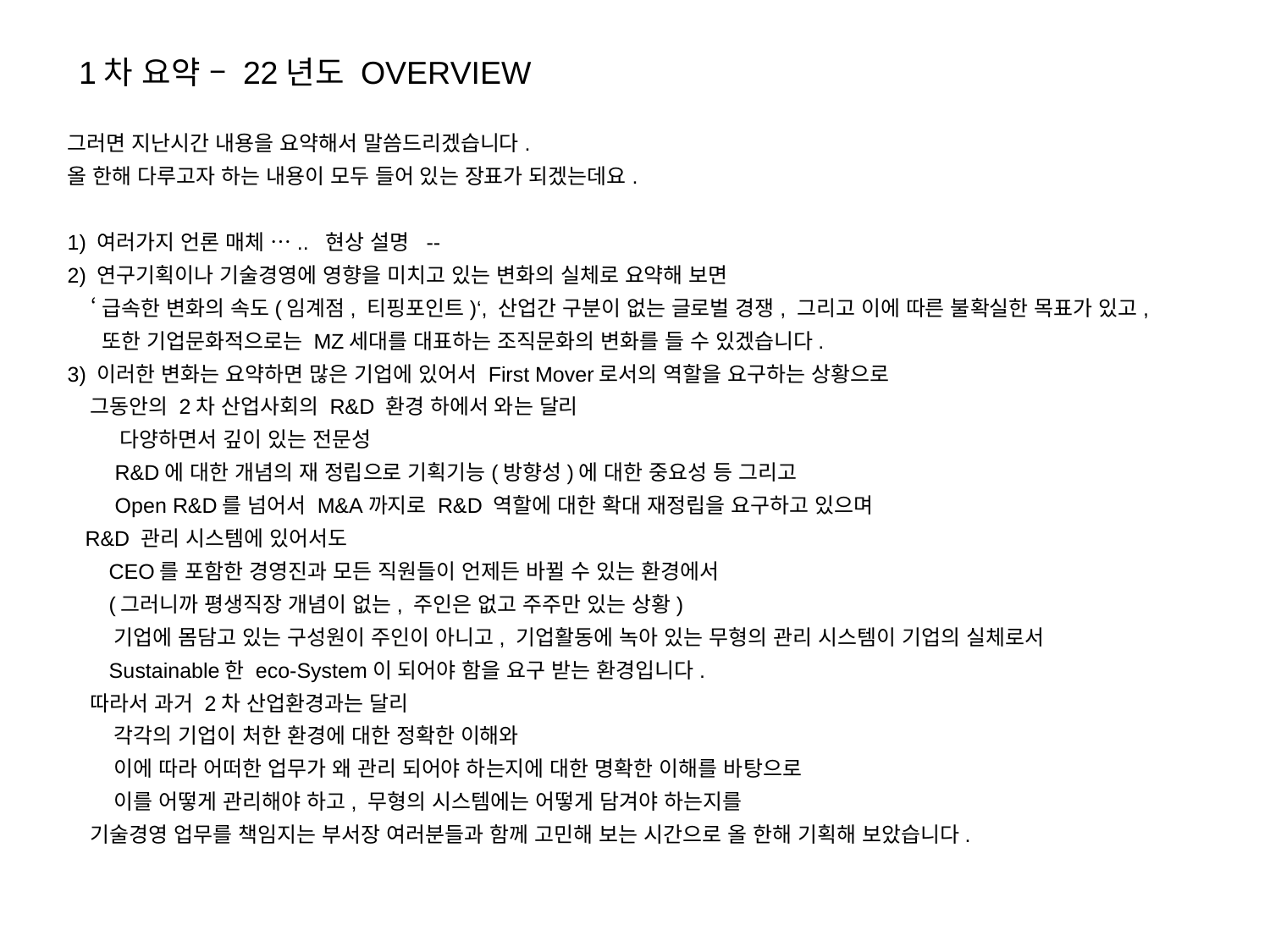

1차 요약 – 22년도 OVERVIEW
그러면 지난시간 내용을 요약해서 말씀드리겠습니다.
올 한해 다루고자 하는 내용이 모두 들어 있는 장표가 되겠는데요.

1) 여러가지 언론 매체 …..  현상 설명  --
2) 연구기획이나 기술경영에 영향을 미치고 있는 변화의 실체로 요약해 보면
    ‘급속한 변화의 속도(임계점, 티핑포인트)‘, 산업간 구분이 없는 글로벌 경쟁, 그리고 이에 따른 불확실한 목표가 있고,
     또한 기업문화적으로는 MZ세대를 대표하는 조직문화의 변화를 들 수 있겠습니다.
3) 이러한 변화는 요약하면 많은 기업에 있어서 First Mover로서의 역할을 요구하는 상황으로
   그동안의 2차 산업사회의 R&D 환경 하에서 와는 달리
        다양하면서 깊이 있는 전문성
        R&D에 대한 개념의 재 정립으로 기획기능(방향성)에 대한 중요성 등 그리고
        Open R&D를 넘어서 M&A까지로 R&D 역할에 대한 확대 재정립을 요구하고 있으며
   R&D 관리 시스템에 있어서도
       CEO를 포함한 경영진과 모든 직원들이 언제든 바뀔 수 있는 환경에서
       (그러니까 평생직장 개념이 없는, 주인은 없고 주주만 있는 상황)
       기업에 몸담고 있는 구성원이 주인이 아니고, 기업활동에 녹아 있는 무형의 관리 시스템이 기업의 실체로서
       Sustainable한 eco-System이 되어야 함을 요구 받는 환경입니다.
   따라서 과거 2차 산업환경과는 달리
       각각의 기업이 처한 환경에 대한 정확한 이해와
       이에 따라 어떠한 업무가 왜 관리 되어야 하는지에 대한 명확한 이해를 바탕으로
       이를 어떻게 관리해야 하고, 무형의 시스템에는 어떻게 담겨야 하는지를
   기술경영 업무를 책임지는 부서장 여러분들과 함께 고민해 보는 시간으로 올 한해 기획해 보았습니다.